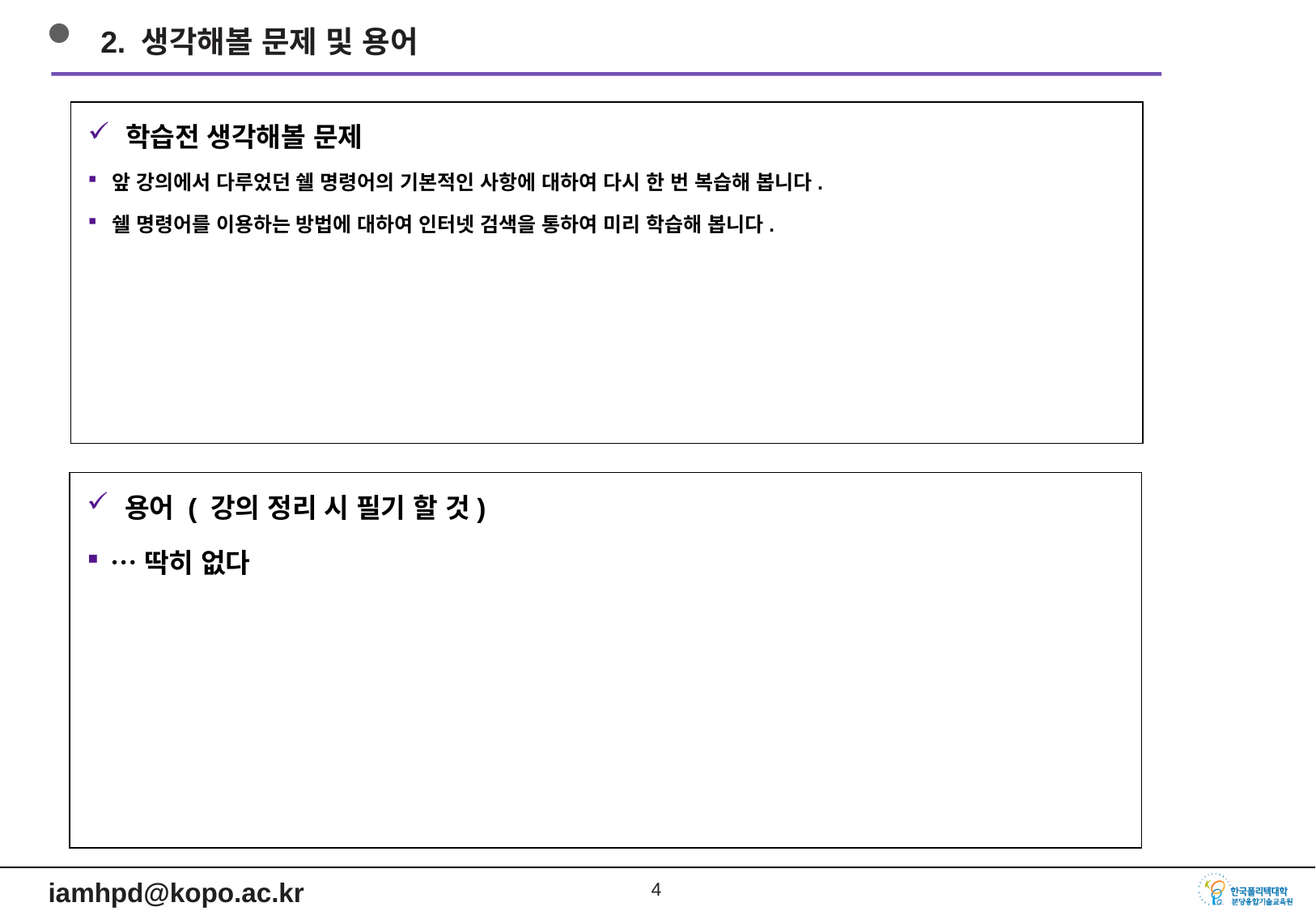

2. 생각해볼 문제 및 용어
학습전 생각해볼 문제
앞 강의에서 다루었던 쉘 명령어의 기본적인 사항에 대하여 다시 한 번 복습해 봅니다.
쉘 명령어를 이용하는 방법에 대하여 인터넷 검색을 통하여 미리 학습해 봅니다.
용어 ( 강의 정리 시 필기 할 것)
…딱히 없다
4